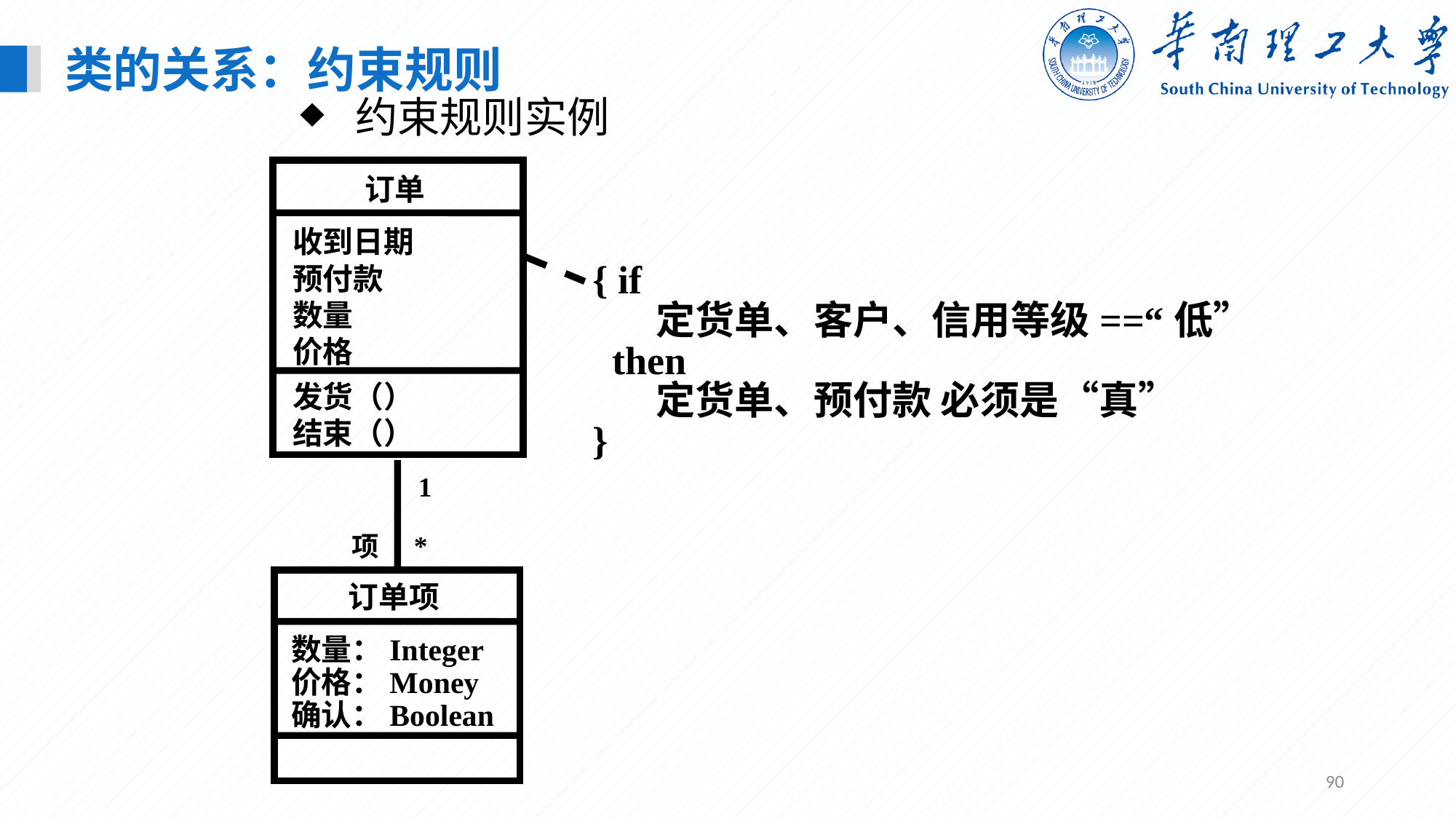

类的关系：约束规则
# 约束规则实例

订单

收到日期
预付款
数量
价格

{ if
      定货单、客户、信用等级==“低”
  then
      定货单、预付款 必须是“真”
}

发货（）
结束（）

1
*
 项

订单项

数量：Integer
价格：Money
确认：Boolean

90